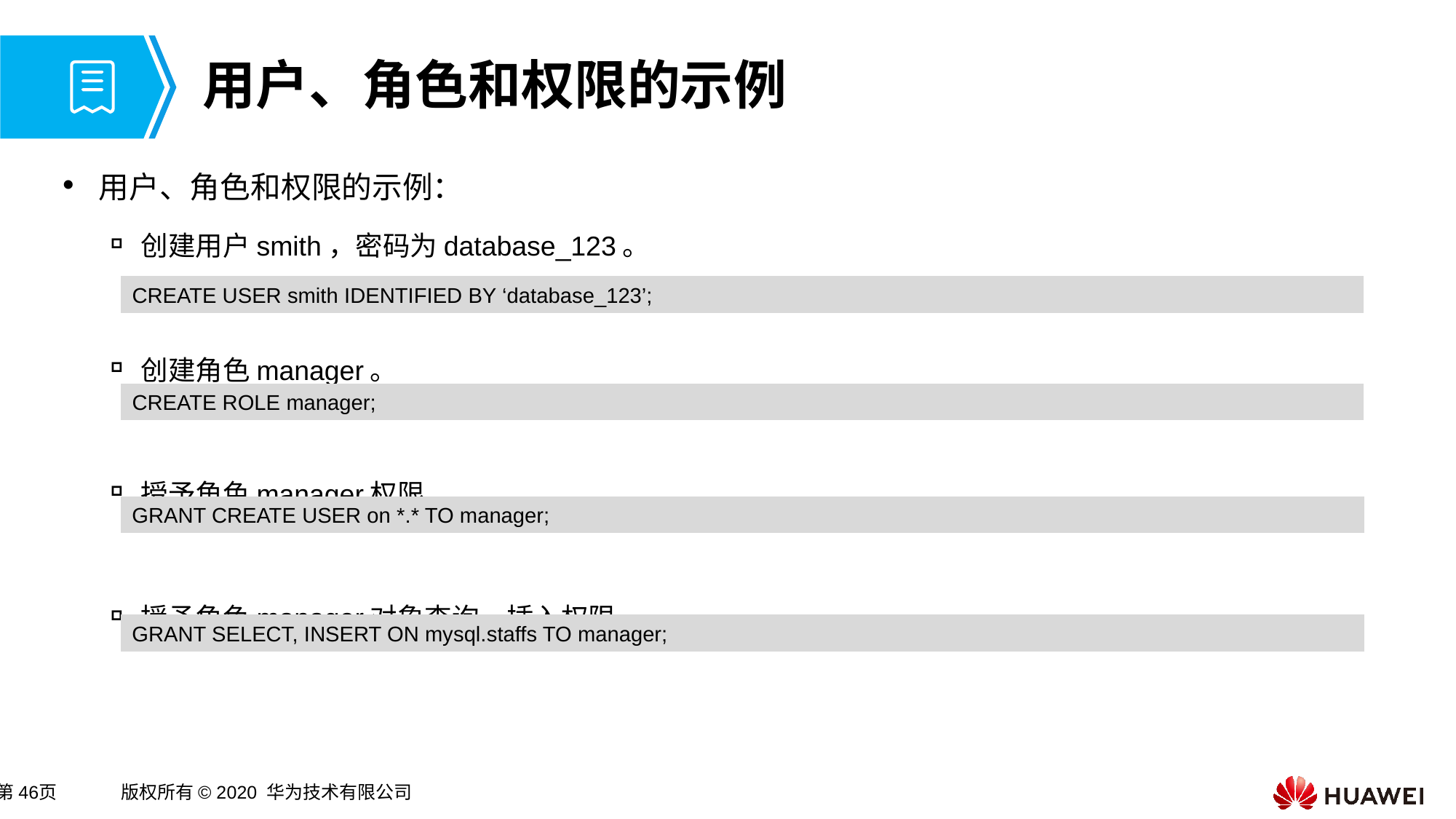

# 用户、角色和权限的示例
用户、角色和权限的示例：
创建用户smith，密码为database_123。

创建角色manager。

授予角色manager权限。

授予角色manager对象查询、插入权限。

CREATE USER smith IDENTIFIED BY ‘database_123’;
CREATE ROLE manager;
GRANT CREATE USER on *.* TO manager;
GRANT SELECT, INSERT ON mysql.staffs TO manager;